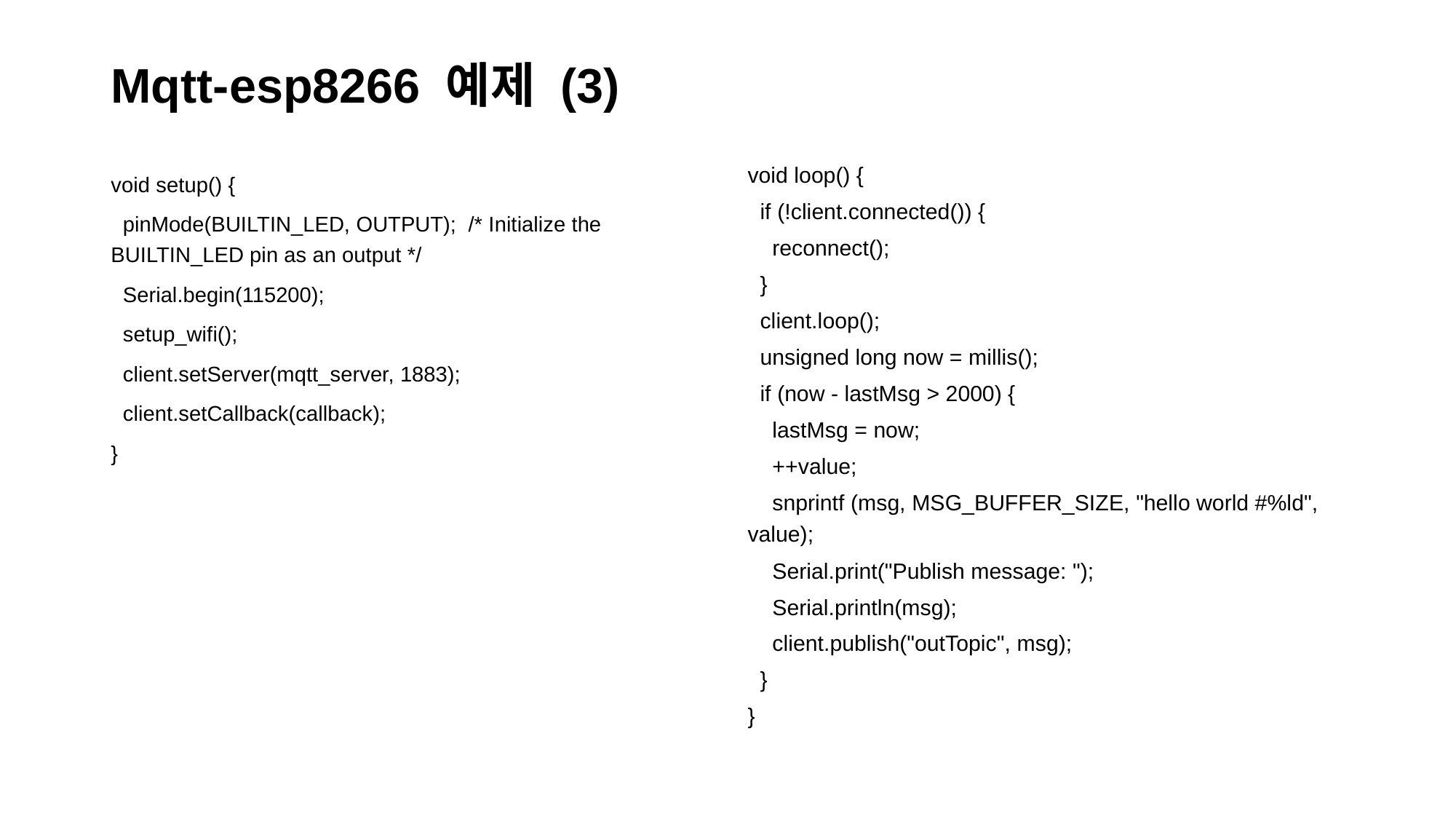

# Mqtt-esp8266 예제 (3)
void loop() {
  if (!client.connected()) {
    reconnect();
  }
  client.loop();
  unsigned long now = millis();
  if (now - lastMsg > 2000) {
    lastMsg = now;
    ++value;
    snprintf (msg, MSG_BUFFER_SIZE, "hello world #%ld", value);
    Serial.print("Publish message: ");
    Serial.println(msg);
    client.publish("outTopic", msg);
  }
}

void setup() {
  pinMode(BUILTIN_LED, OUTPUT);  /* Initialize the BUILTIN_LED pin as an output */
  Serial.begin(115200);
  setup_wifi();
  client.setServer(mqtt_server, 1883);
  client.setCallback(callback);
}